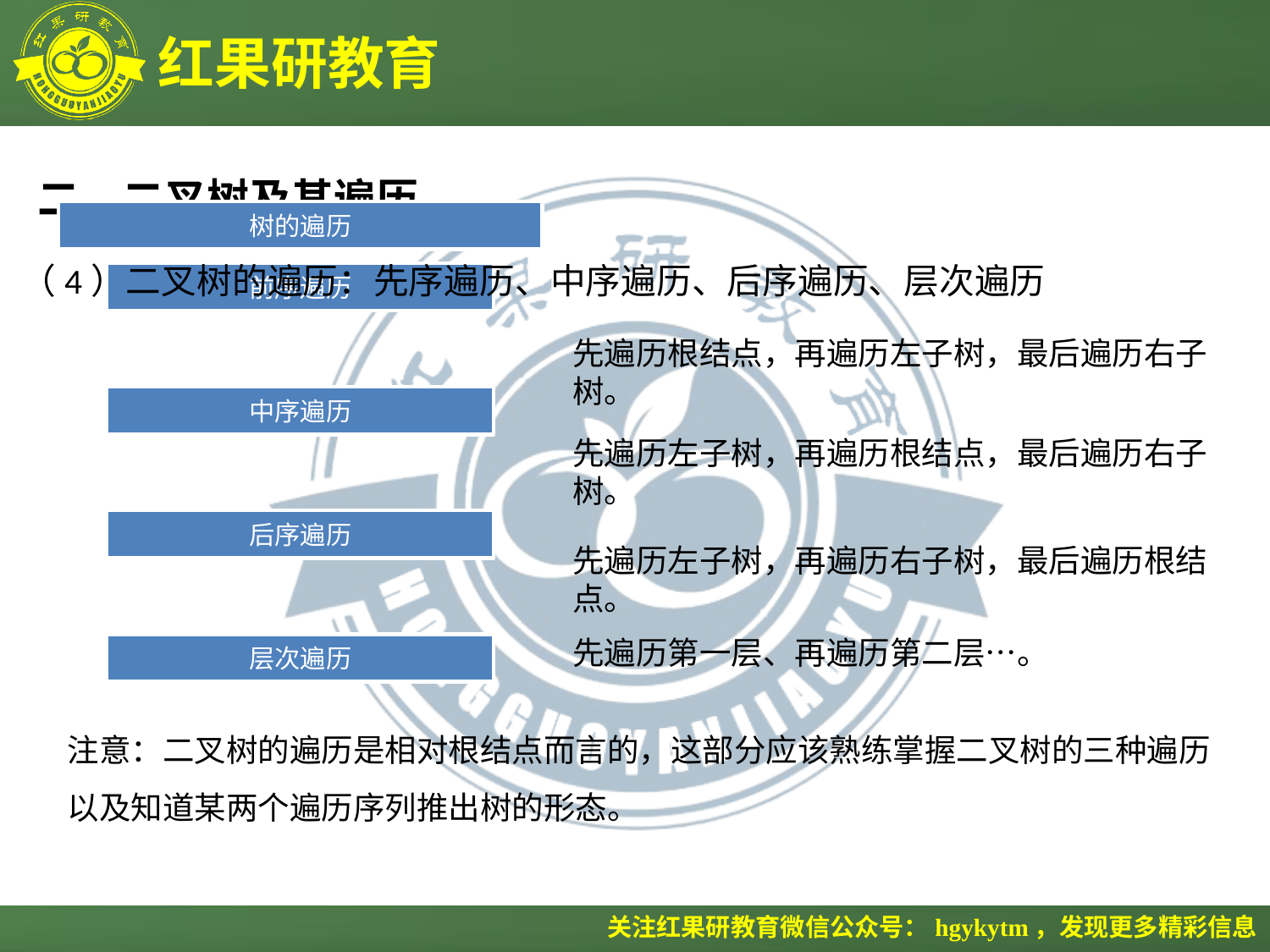

二、二叉树及其遍历
树的遍历
前序遍历
中序遍历
后序遍历
层次遍历
（4）二叉树的遍历：先序遍历、中序遍历、后序遍历、层次遍历
先遍历根结点，再遍历左子树，最后遍历右子树。
先遍历左子树，再遍历根结点，最后遍历右子树。
先遍历左子树，再遍历右子树，最后遍历根结点。
先遍历第一层、再遍历第二层…。
注意：二叉树的遍历是相对根结点而言的，这部分应该熟练掌握二叉树的三种遍历
以及知道某两个遍历序列推出树的形态。